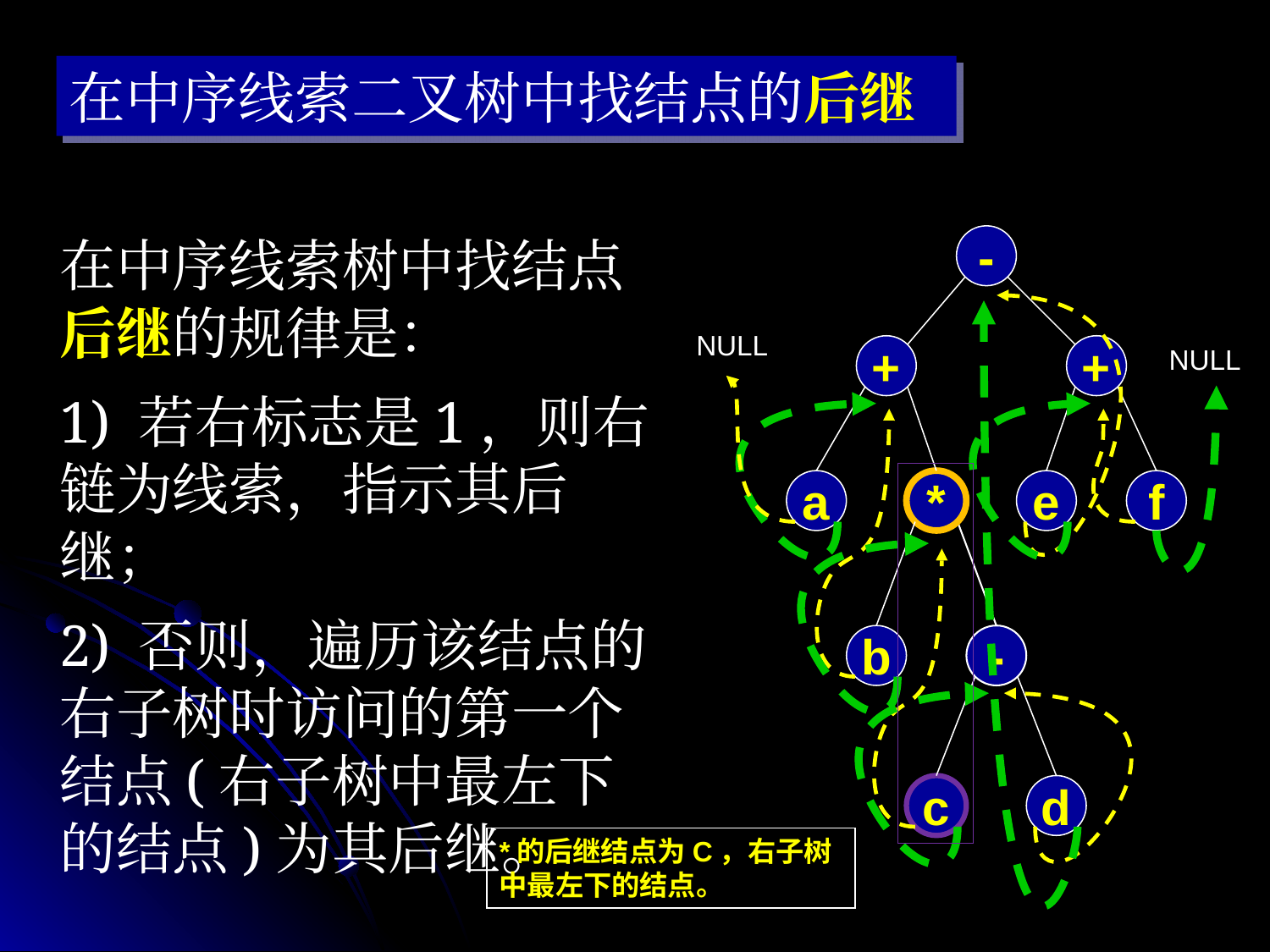

在中序线索二叉树中找结点的后继
在中序线索树中找结点后继的规律是：
1) 若右标志是1，则右链为线索，指示其后继；
2) 否则，遍历该结点的右子树时访问的第一个结点(右子树中最左下的结点)为其后继。
-

NULL
+
+
NULL

a
*
e
f

b
-

c
d
*的后继结点为C，右子树中最左下的结点。